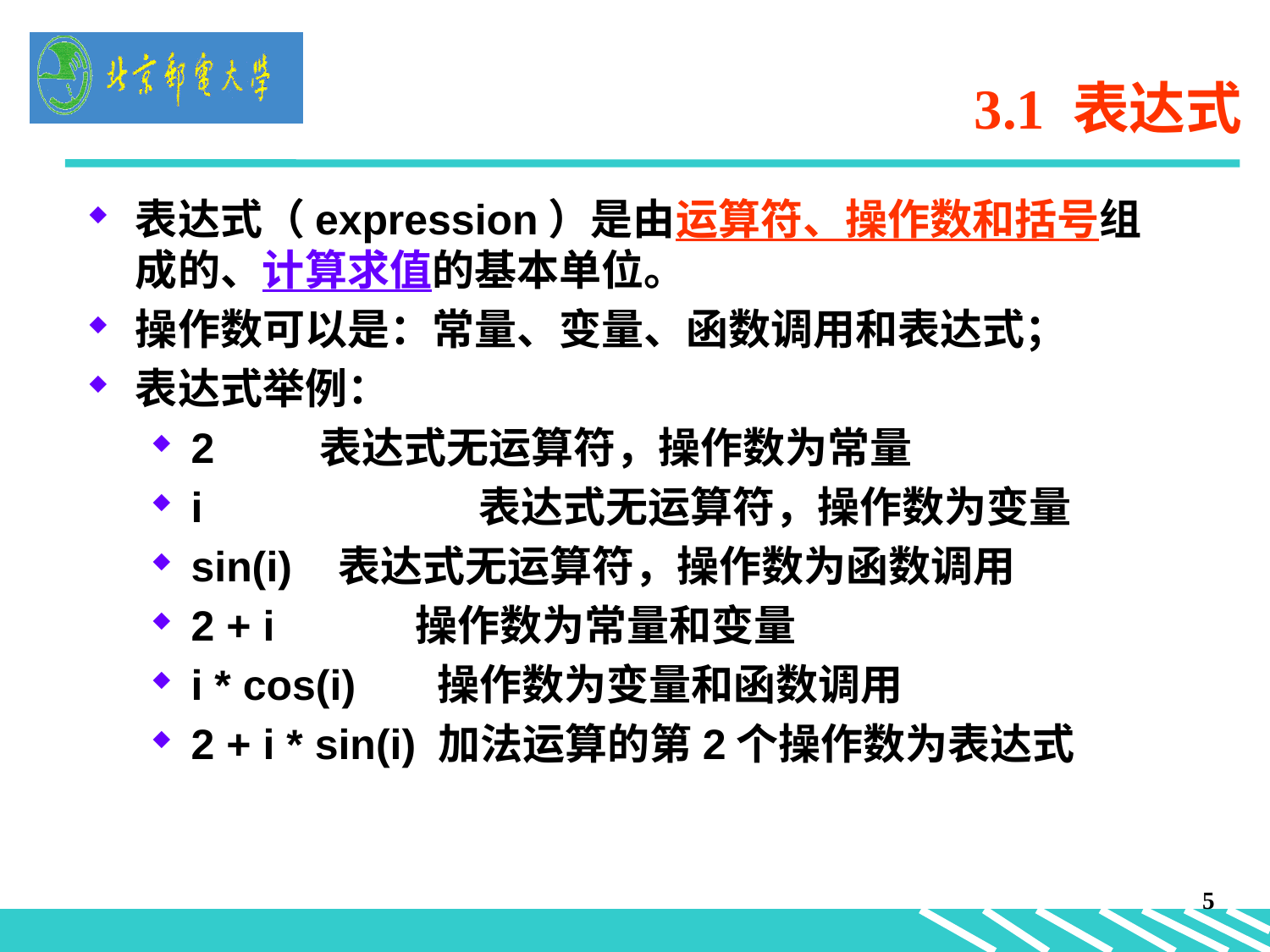

# 3.1 表达式
表达式（expression）是由运算符、操作数和括号组成的、计算求值的基本单位。
操作数可以是：常量、变量、函数调用和表达式；
表达式举例：
2        表达式无运算符，操作数为常量
i		  表达式无运算符，操作数为变量
sin(i)   表达式无运算符，操作数为函数调用
2 + i           操作数为常量和变量
i * cos(i)      操作数为变量和函数调用
2 + i * sin(i) 加法运算的第2个操作数为表达式
5